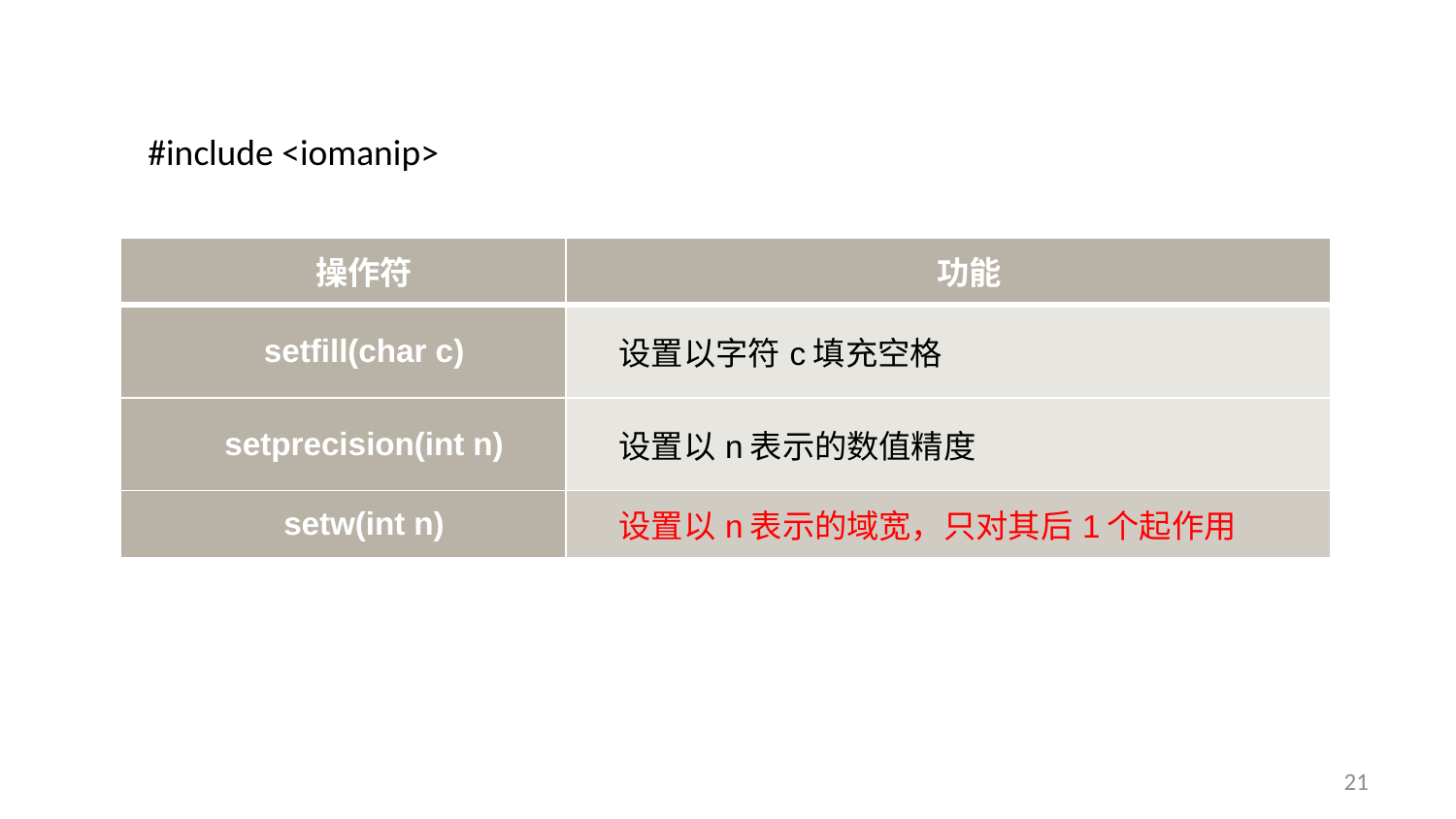

#include <iomanip>
| 操作符 | 功能 |
| --- | --- |
| setfill(char c) | 设置以字符c填充空格 |
| setprecision(int n) | 设置以n表示的数值精度 |
| setw(int n) | 设置以n表示的域宽，只对其后1个起作用 |
21